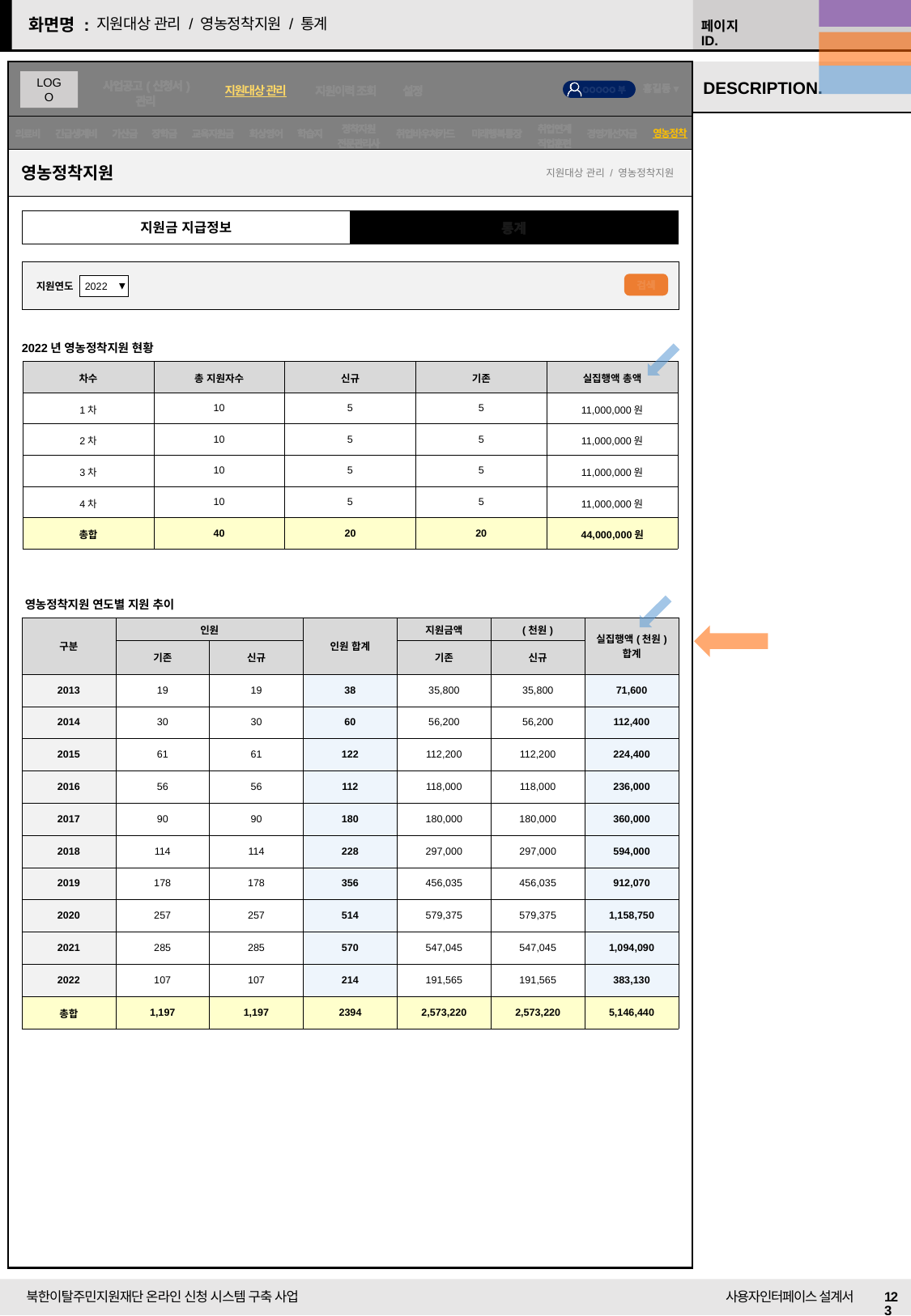

22/09/01 수정
지원대상 관리 / 영농정착지원 / 통계

[ 22/09/05 담당자의견 ]

재단담당자 파일에서 112페이지의 영농지원 통계 화면에서 추가 구현 요청입니다.
연도별 지원 통계가 현재는 연도, 인원, 지원금액으로 나오는데,
이를 연도, 기존/신규로 구분하여 인원, 지원금액을 표기하고 합계 인원/지원금액으로 구현 요청드립니다.
22/09/05 수정
22/10/14 수정
영농정착
영농정착지원
지원대상 관리 / 영농정착지원
지원금 지급정보
통계

검색
지원연도
2022

2022년 영농정착지원 현황

| 차수 | 총 지원자수 | 신규 | 기존 | 실집행액 총액 |
| --- | --- | --- | --- | --- |
| 1차 | 10 | 5 | 5 | 11,000,000원 |
| 2차 | 10 | 5 | 5 | 11,000,000원 |
| 3차 | 10 | 5 | 5 | 11,000,000원 |
| 4차 | 10 | 5 | 5 | 11,000,000원 |
| 총합 | 40 | 20 | 20 | 44,000,000원 |
영농정착지원 연도별 지원 추이

| 구분 | 인원 |  | 인원 합계 | 지원금액 | (천원) | 실집행액(천원) 합계 |
| --- | --- | --- | --- | --- | --- | --- |
|  | 기존 | 신규 |  | 기존 | 신규 |  |
| 2013 | 19 | 19 | 38 | 35,800 | 35,800 | 71,600 |
| 2014 | 30 | 30 | 60 | 56,200 | 56,200 | 112,400 |
| 2015 | 61 | 61 | 122 | 112,200 | 112,200 | 224,400 |
| 2016 | 56 | 56 | 112 | 118,000 | 118,000 | 236,000 |
| 2017 | 90 | 90 | 180 | 180,000 | 180,000 | 360,000 |
| 2018 | 114 | 114 | 228 | 297,000 | 297,000 | 594,000 |
| 2019 | 178 | 178 | 356 | 456,035 | 456,035 | 912,070 |
| 2020 | 257 | 257 | 514 | 579,375 | 579,375 | 1,158,750 |
| 2021 | 285 | 285 | 570 | 547,045 | 547,045 | 1,094,090 |
| 2022 | 107 | 107 | 214 | 191,565 | 191,565 | 383,130 |
| 총합 | 1,197 | 1,197 | 2394 | 2,573,220 | 2,573,220 | 5,146,440 |
123